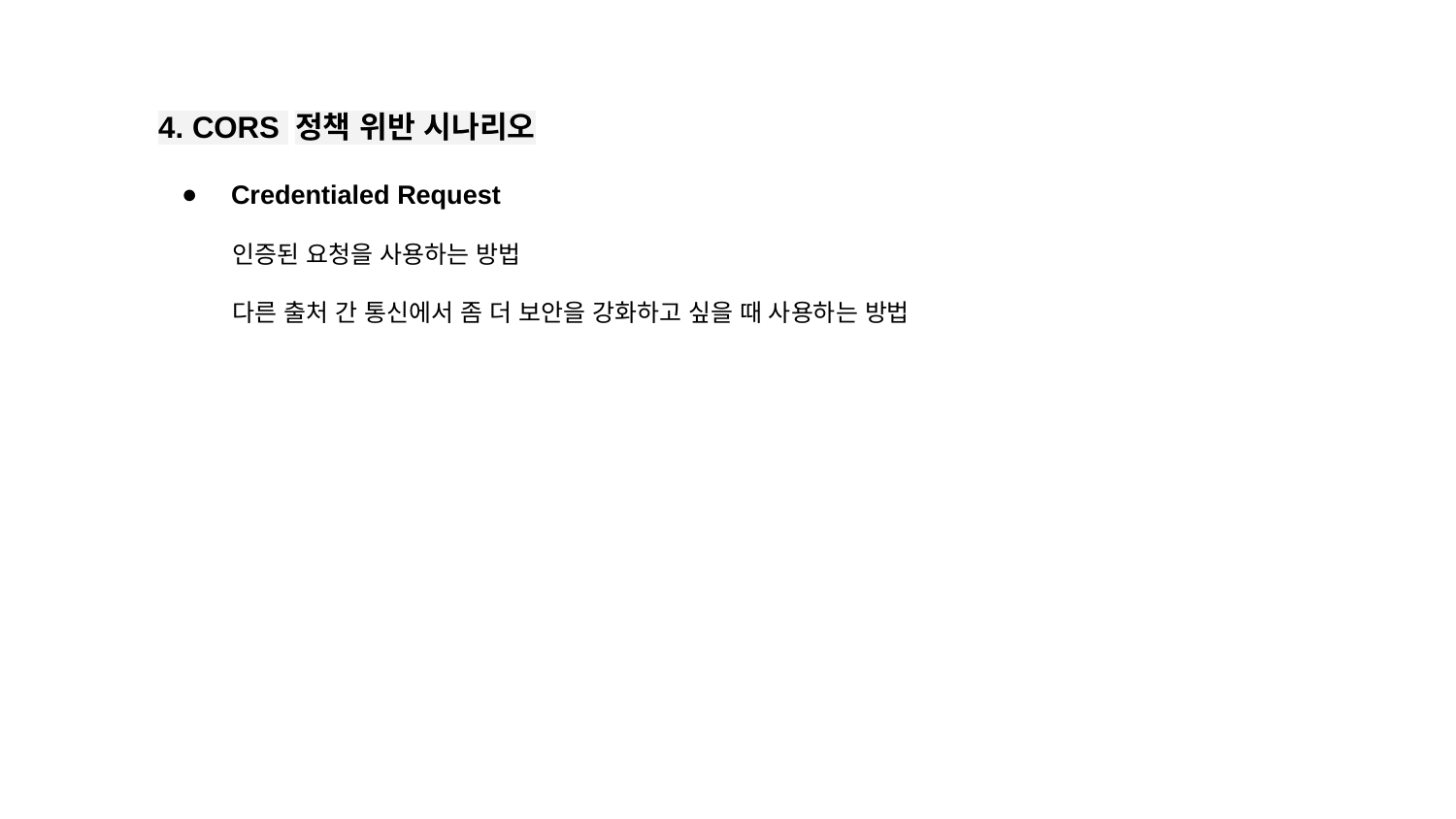

4. CORS 정책 위반 시나리오

Credentialed Request

인증된 요청을 사용하는 방법

다른 출처 간 통신에서 좀 더 보안을 강화하고 싶을 때 사용하는 방법